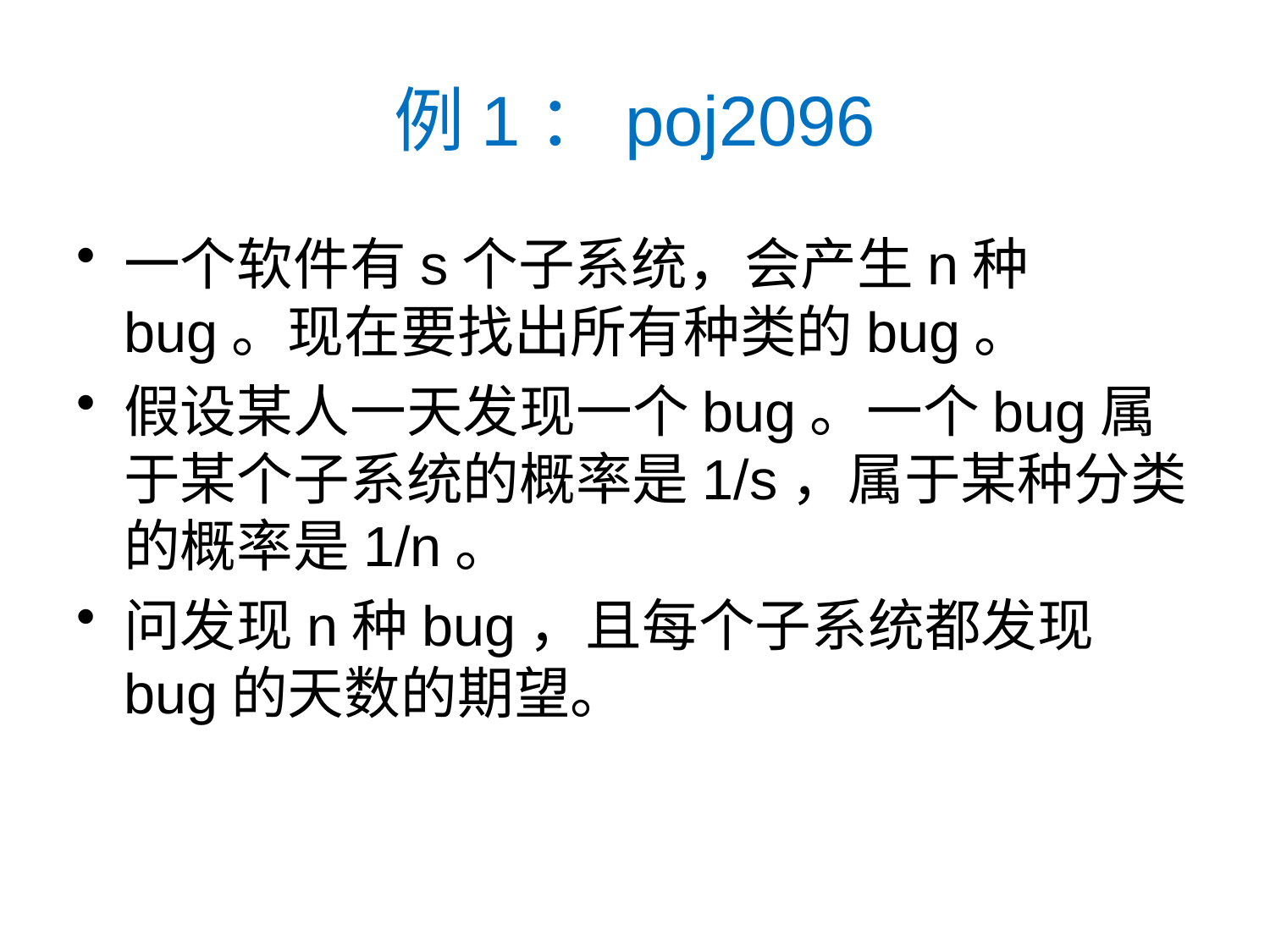

# 例1：poj2096
一个软件有s个子系统，会产生n种bug。现在要找出所有种类的bug。
假设某人一天发现一个bug。一个bug属于某个子系统的概率是1/s，属于某种分类的概率是1/n。
问发现n种bug，且每个子系统都发现bug的天数的期望。